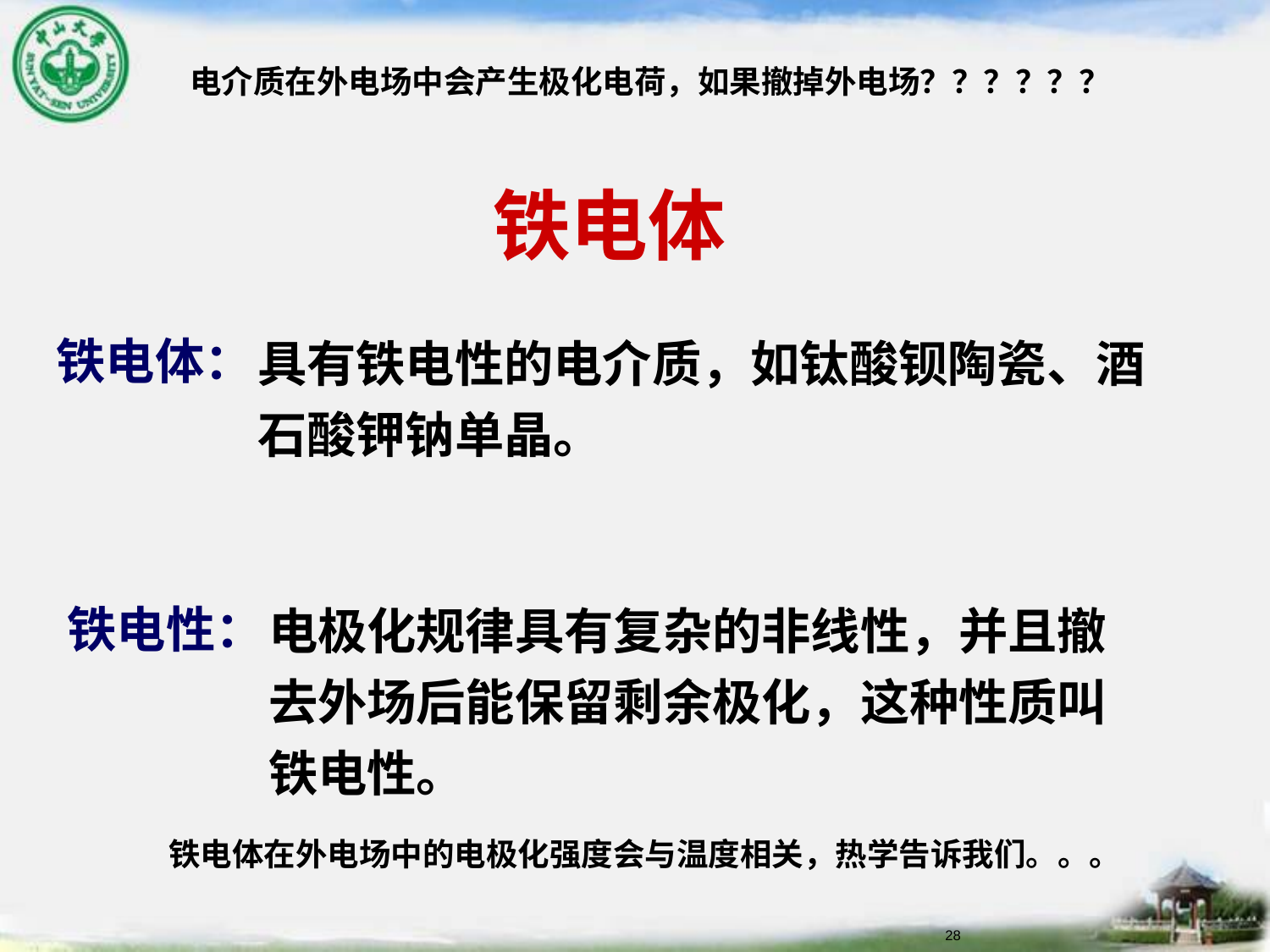

电介质在外电场中会产生极化电荷，如果撤掉外电场？？？？？？
铁电体
具有铁电性的电介质，如钛酸钡陶瓷、酒石酸钾钠单晶。
铁电体：
电极化规律具有复杂的非线性，并且撤去外场后能保留剩余极化，这种性质叫铁电性。
铁电性：
铁电体在外电场中的电极化强度会与温度相关，热学告诉我们。。。
28